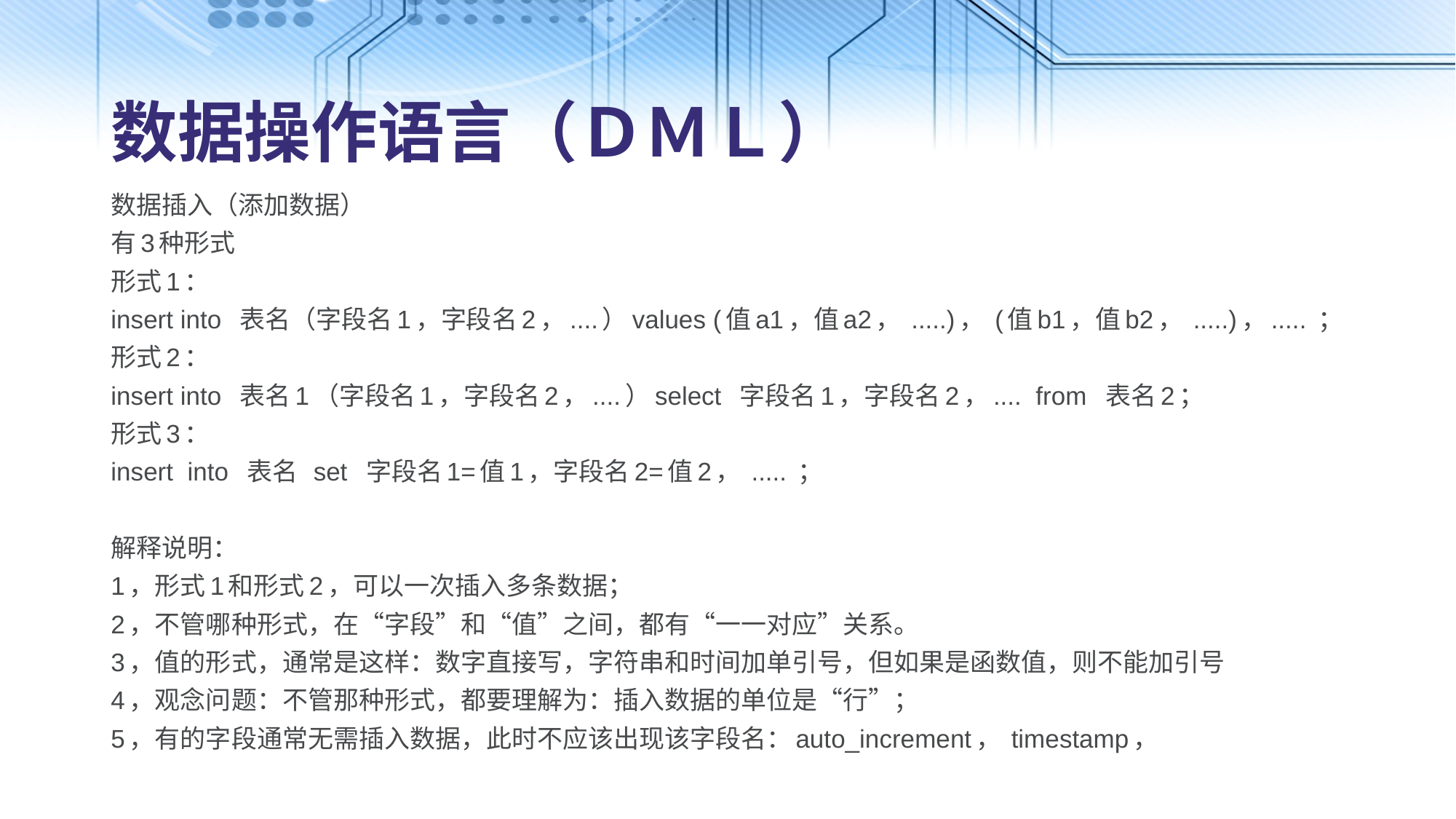

# 数据操作语言（ＤＭＬ）
数据插入（添加数据）
有3种形式
形式1：
insert into  表名（字段名1，字段名2，....）values (值a1，值a2， .....)， (值b1，值b2， .....)，..... ；
形式2：
insert into  表名1（字段名1，字段名2，....）select  字段名1，字段名2，....  from  表名2；
形式3：
insert  into  表名  set  字段名1=值1，字段名2=值2， ..... ；

解释说明：
1，形式1和形式2，可以一次插入多条数据；
2，不管哪种形式，在“字段”和“值”之间，都有“一一对应”关系。
3，值的形式，通常是这样：数字直接写，字符串和时间加单引号，但如果是函数值，则不能加引号
4，观念问题：不管那种形式，都要理解为：插入数据的单位是“行”；
5，有的字段通常无需插入数据，此时不应该出现该字段名：auto_increment， timestamp，